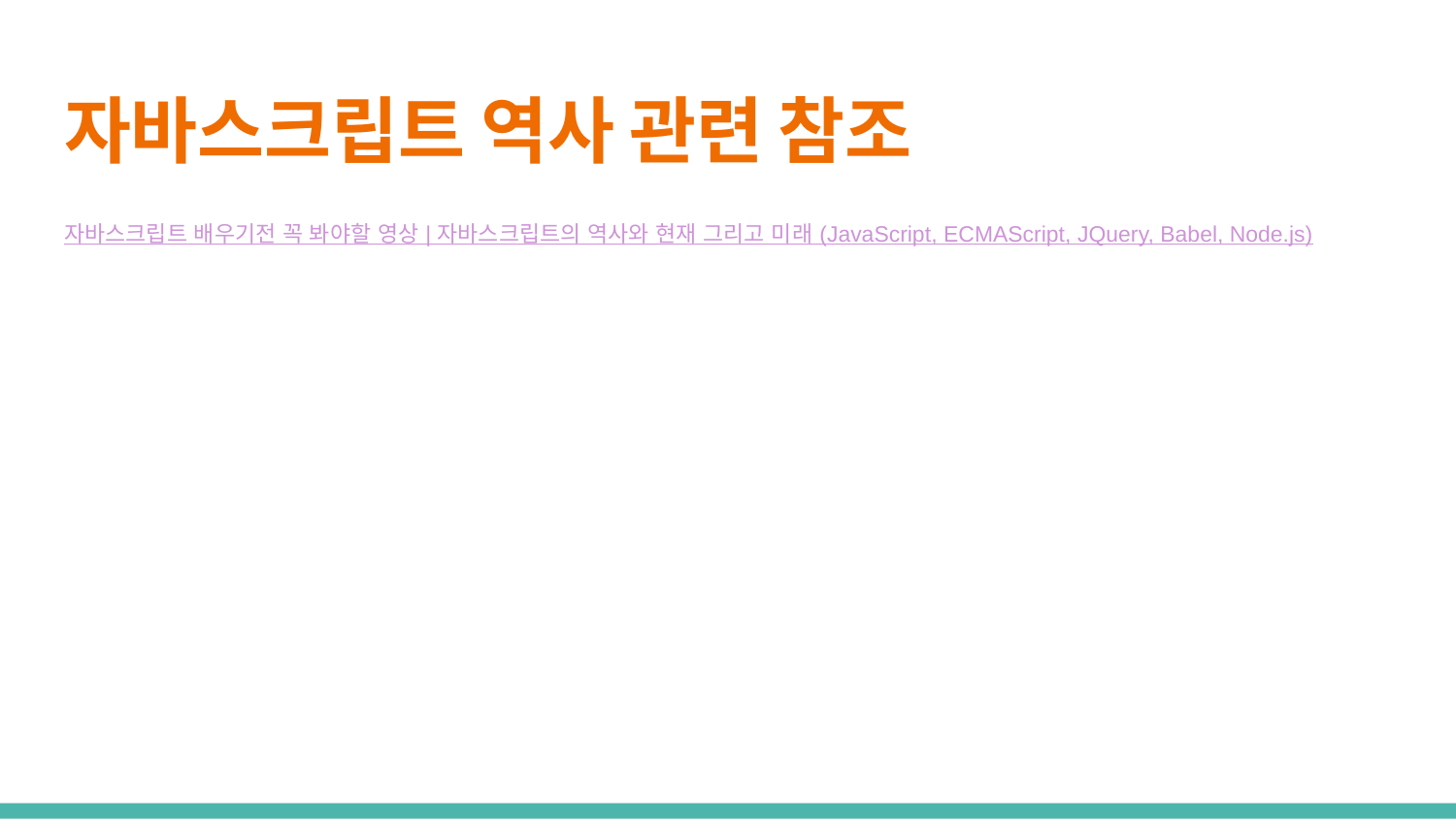

# 자바스크립트 역사 관련 참조
자바스크립트 배우기전 꼭 봐야할 영상 | 자바스크립트의 역사와 현재 그리고 미래 (JavaScript, ECMAScript, JQuery, Babel, Node.js)